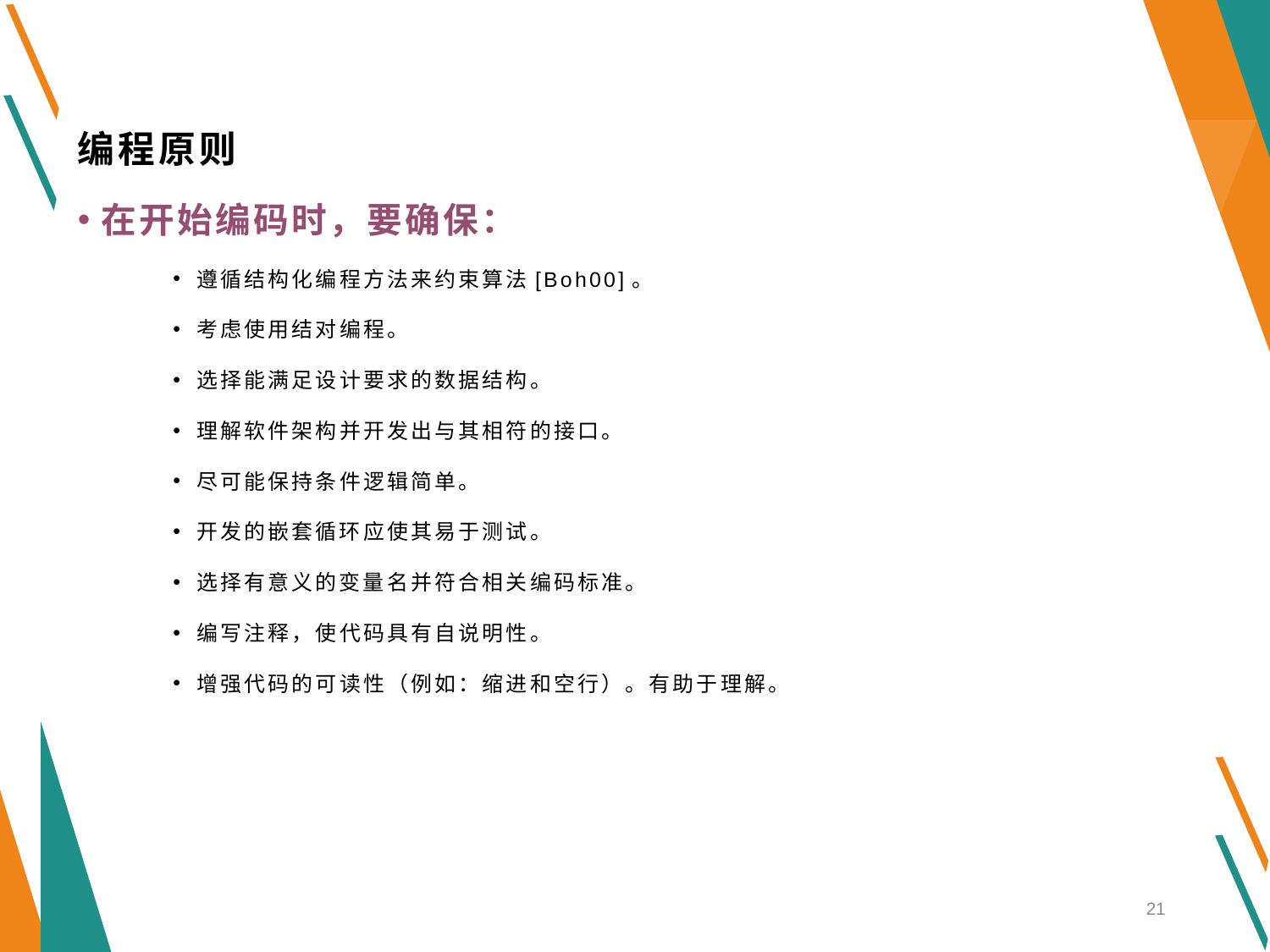

# 编程原则
在开始编码时，要确保：
遵循结构化编程方法来约束算法[Boh00]。
考虑使用结对编程。
选择能满足设计要求的数据结构。
理解软件架构并开发出与其相符的接口。
尽可能保持条件逻辑简单。
开发的嵌套循环应使其易于测试。
选择有意义的变量名并符合相关编码标准。
编写注释，使代码具有自说明性。
增强代码的可读性（例如：缩进和空行）。有助于理解。
21